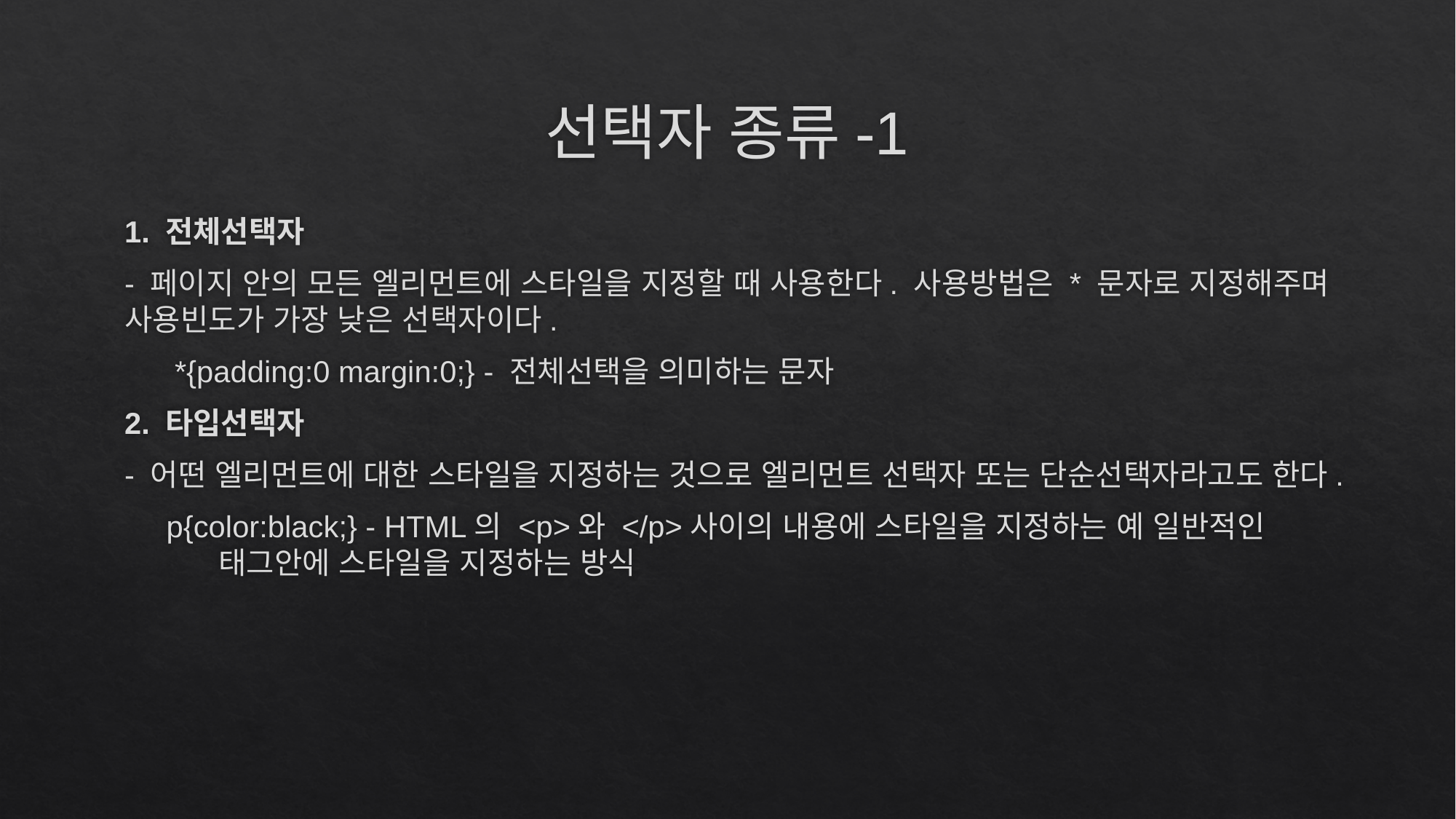

# 선택자 종류-1
1. 전체선택자
- 페이지 안의 모든 엘리먼트에 스타일을 지정할 때 사용한다. 사용방법은 * 문자로 지정해주며 사용빈도가 가장 낮은 선택자이다.
      *{padding:0 margin:0;} - 전체선택을 의미하는 문자
2. 타입선택자
- 어떤 엘리먼트에 대한 스타일을 지정하는 것으로 엘리먼트 선택자 또는 단순선택자라고도 한다.
     p{color:black;} - HTML의 <p>와 </p>사이의 내용에 스타일을 지정하는 예 일반적인                    태그안에 스타일을 지정하는 방식